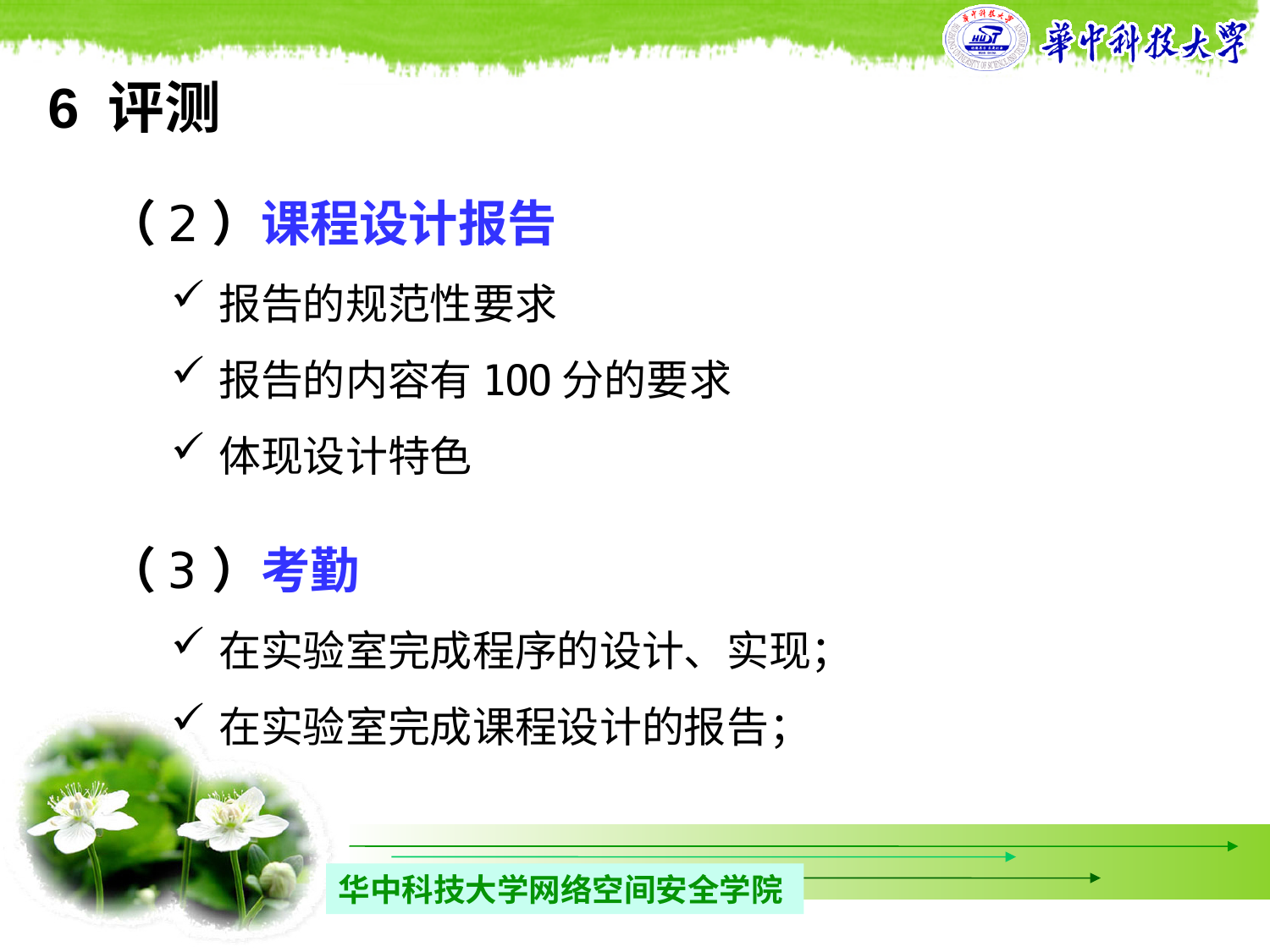

6 评测
（2）课程设计报告
报告的规范性要求
报告的内容有100分的要求
体现设计特色

（3）考勤
在实验室完成程序的设计、实现；
在实验室完成课程设计的报告；
32